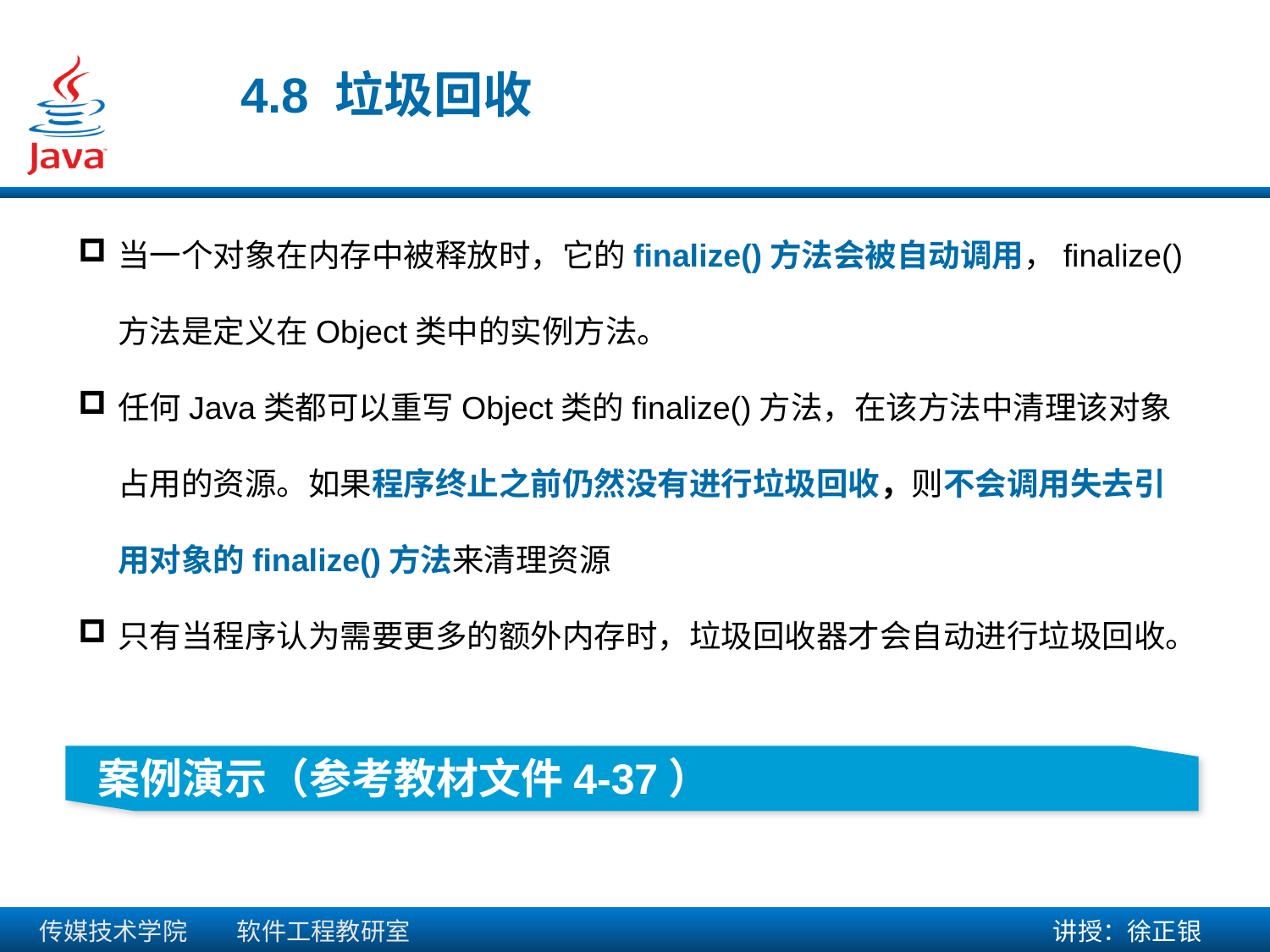

4.8 垃圾回收
当一个对象在内存中被释放时，它的finalize()方法会被自动调用，finalize()方法是定义在Object类中的实例方法。
任何Java类都可以重写Object类的finalize()方法，在该方法中清理该对象占用的资源。如果程序终止之前仍然没有进行垃圾回收，则不会调用失去引用对象的finalize()方法来清理资源
只有当程序认为需要更多的额外内存时，垃圾回收器才会自动进行垃圾回收。
 案例演示（参考教材文件4-37）